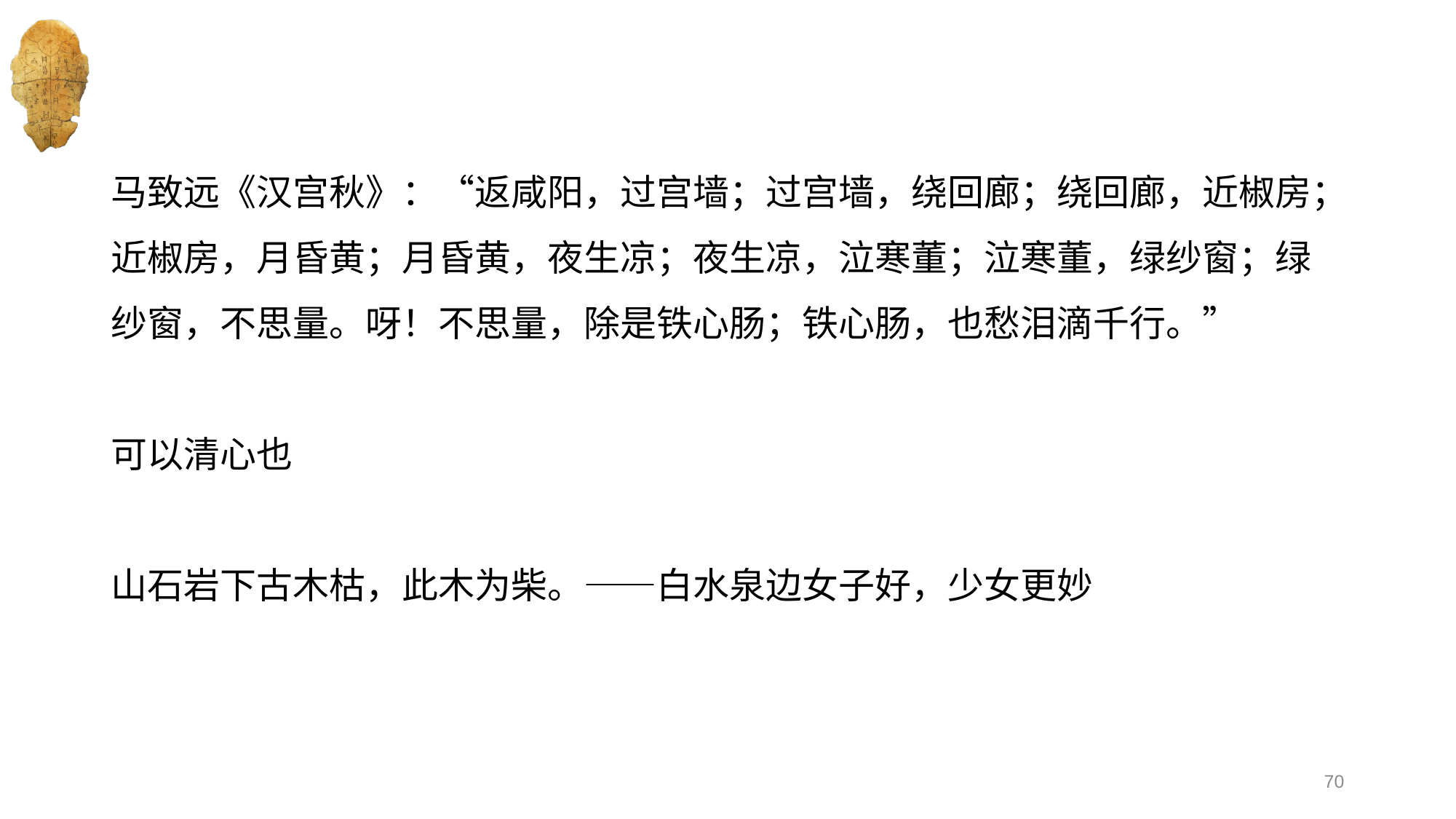

#
马致远《汉宫秋》：“返咸阳，过宫墙；过宫墙，绕回廊；绕回廊，近椒房；近椒房，月昏黄；月昏黄，夜生凉；夜生凉，泣寒董；泣寒董，绿纱窗；绿纱窗，不思量。呀！不思量，除是铁心肠；铁心肠，也愁泪滴千行。”

可以清心也

山石岩下古木枯，此木为柴。——白水泉边女子好，少女更妙
70